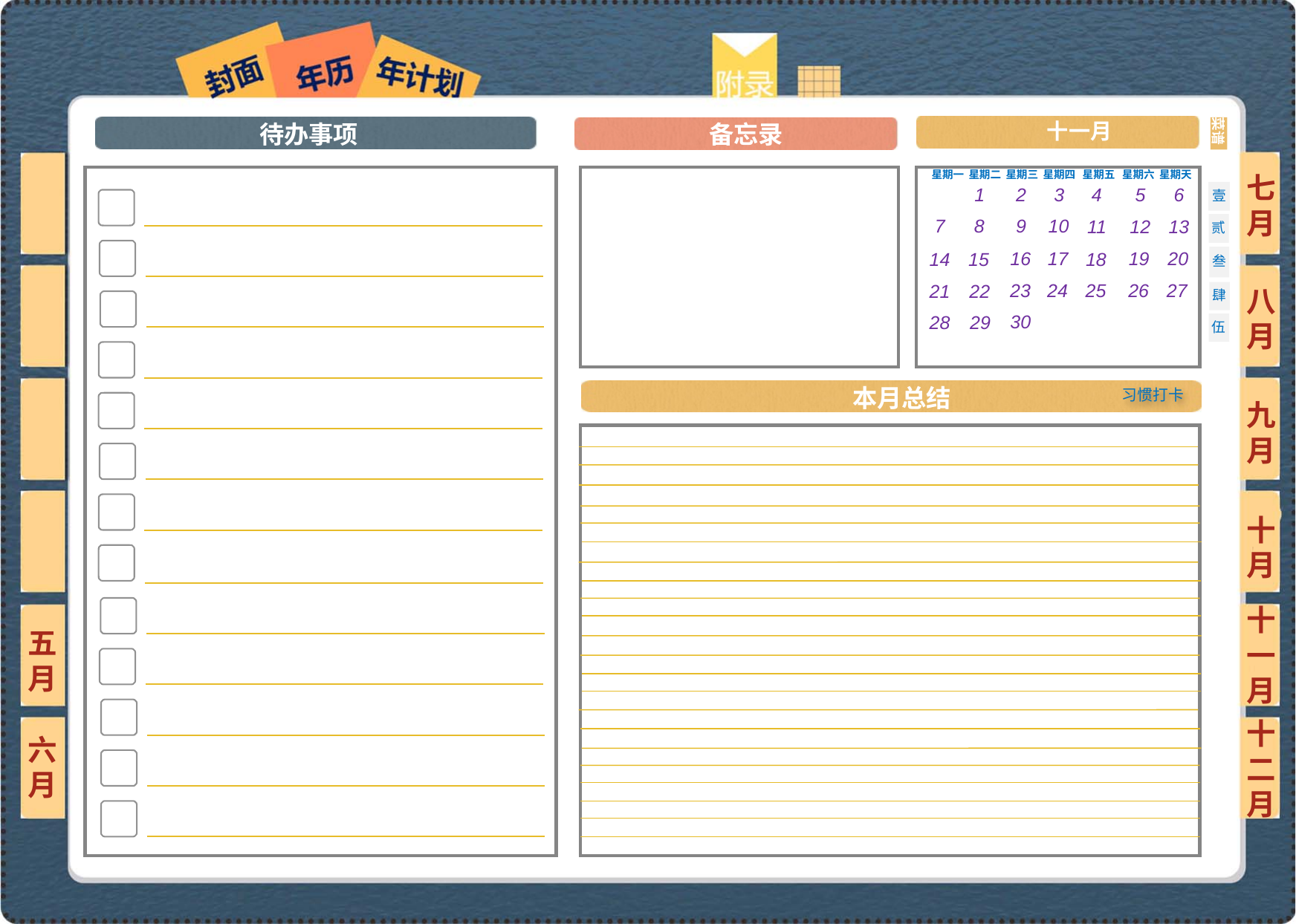

十一月
七月

6
1
2
3
4
5
壹
9
7
8
10
13
12
11
贰
17
19
20
16
18
14
15
叁
八月
26
23
27
24
25
22
21
肆
30

29
28

伍

习惯打卡
九月
十月
十一月
五月
六月
十二月